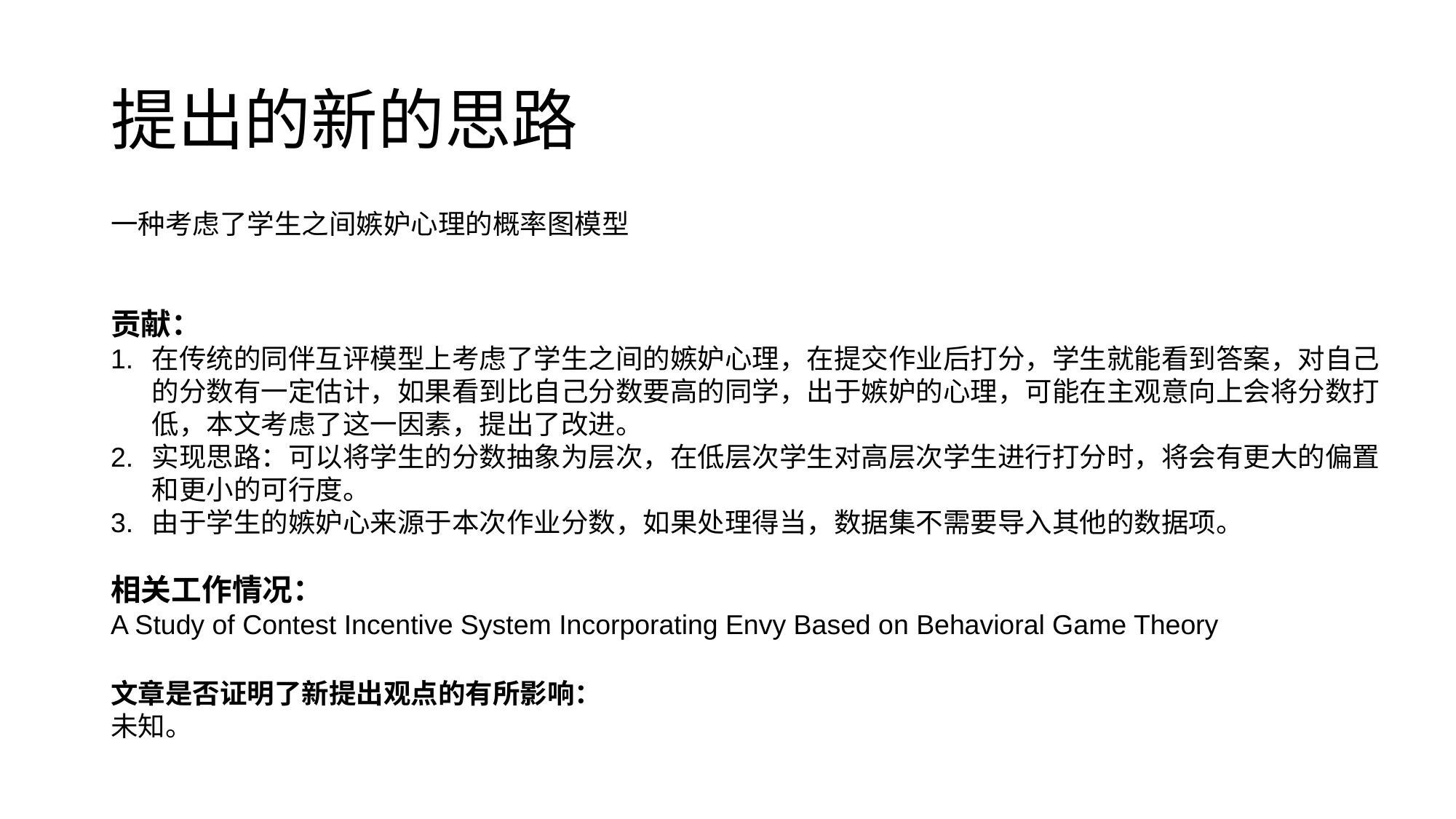

# 提出的新的思路
一种考虑了学生之间嫉妒心理的概率图模型

贡献：
在传统的同伴互评模型上考虑了学生之间的嫉妒心理，在提交作业后打分，学生就能看到答案，对自己的分数有一定估计，如果看到比自己分数要高的同学，出于嫉妒的心理，可能在主观意向上会将分数打低，本文考虑了这一因素，提出了改进。
实现思路：可以将学生的分数抽象为层次，在低层次学生对高层次学生进行打分时，将会有更大的偏置和更小的可行度。
由于学生的嫉妒心来源于本次作业分数，如果处理得当，数据集不需要导入其他的数据项。

相关工作情况：
A Study of Contest Incentive System Incorporating Envy Based on Behavioral Game Theory

文章是否证明了新提出观点的有所影响：
未知。